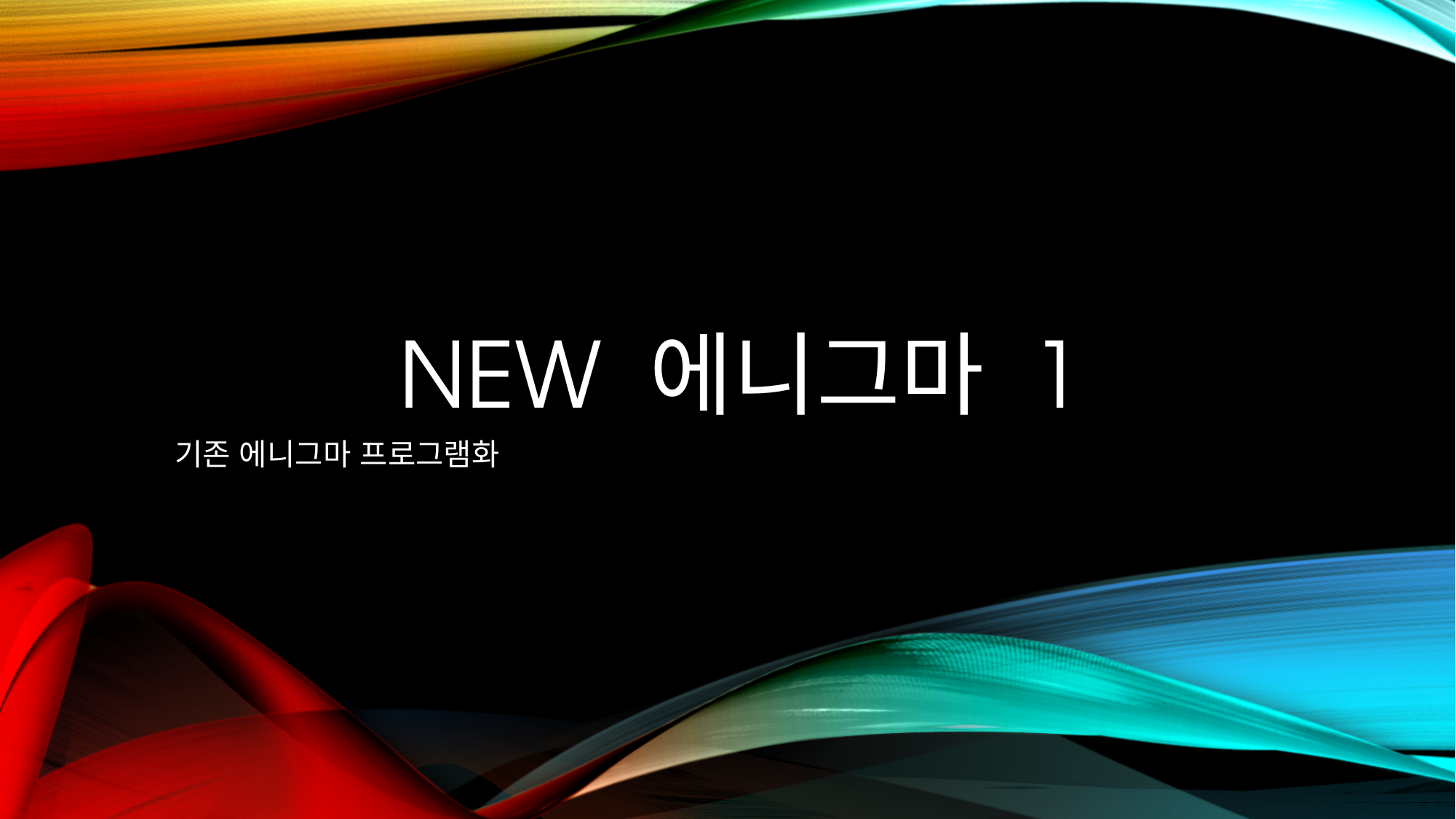

# new 에니그마 1
기존 에니그마 프로그램화